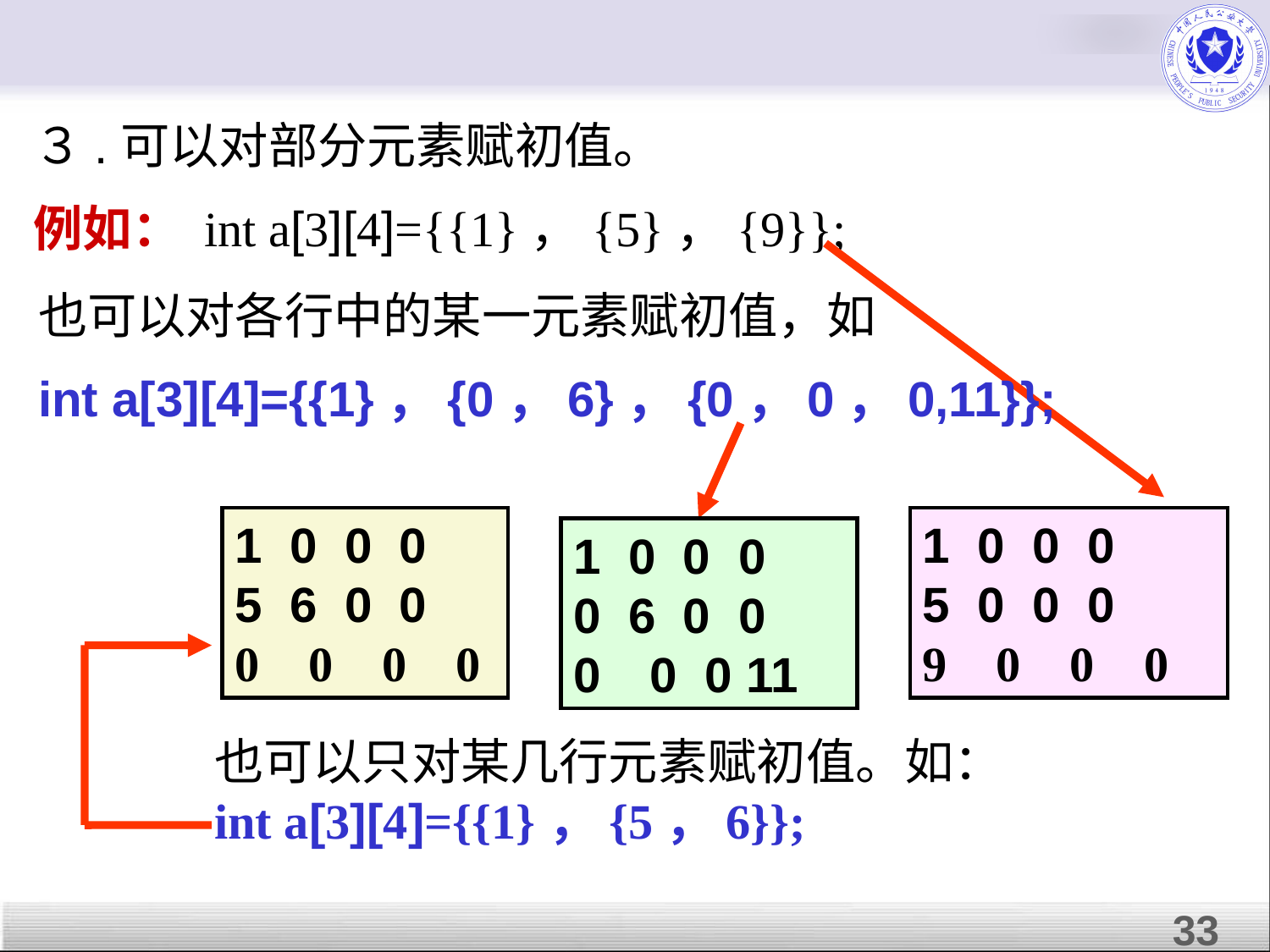

３.可以对部分元素赋初值。
例如： int a[3][4]={{1}，{5}，{9}};

也可以对各行中的某一元素赋初值，如
int a[3][4]={{1}，{0，6}，{0，0，0,11}};

1  0  0  0
5  6  0  0
0    0    0    0
1  0  0  0
5  0  0  0
9    0    0    0
1  0  0  0
0  6  0  0
0    0  0 11

也可以只对某几行元素赋初值。如：
int a[3][4]={{1}，{5，6}};